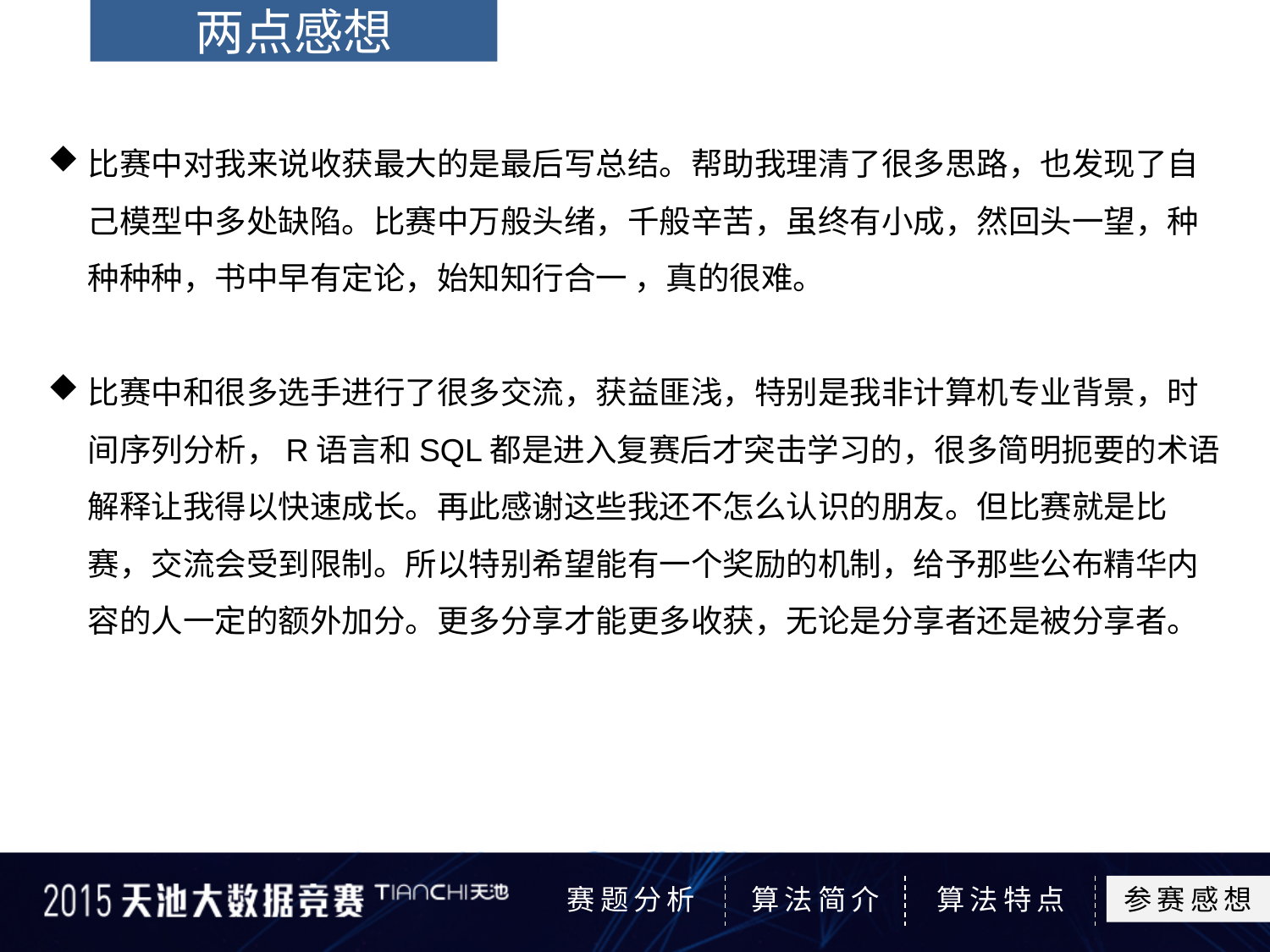

两点感想
比赛中对我来说收获最大的是最后写总结。帮助我理清了很多思路，也发现了自己模型中多处缺陷。比赛中万般头绪，千般辛苦，虽终有小成，然回头一望，种种种种，书中早有定论，始知知行合一 ，真的很难。

比赛中和很多选手进行了很多交流，获益匪浅，特别是我非计算机专业背景，时间序列分析，R语言和SQL都是进入复赛后才突击学习的，很多简明扼要的术语解释让我得以快速成长。再此感谢这些我还不怎么认识的朋友。但比赛就是比赛，交流会受到限制。所以特别希望能有一个奖励的机制，给予那些公布精华内容的人一定的额外加分。更多分享才能更多收获，无论是分享者还是被分享者。
赛题分析
算法简介
算法特点
参赛感想